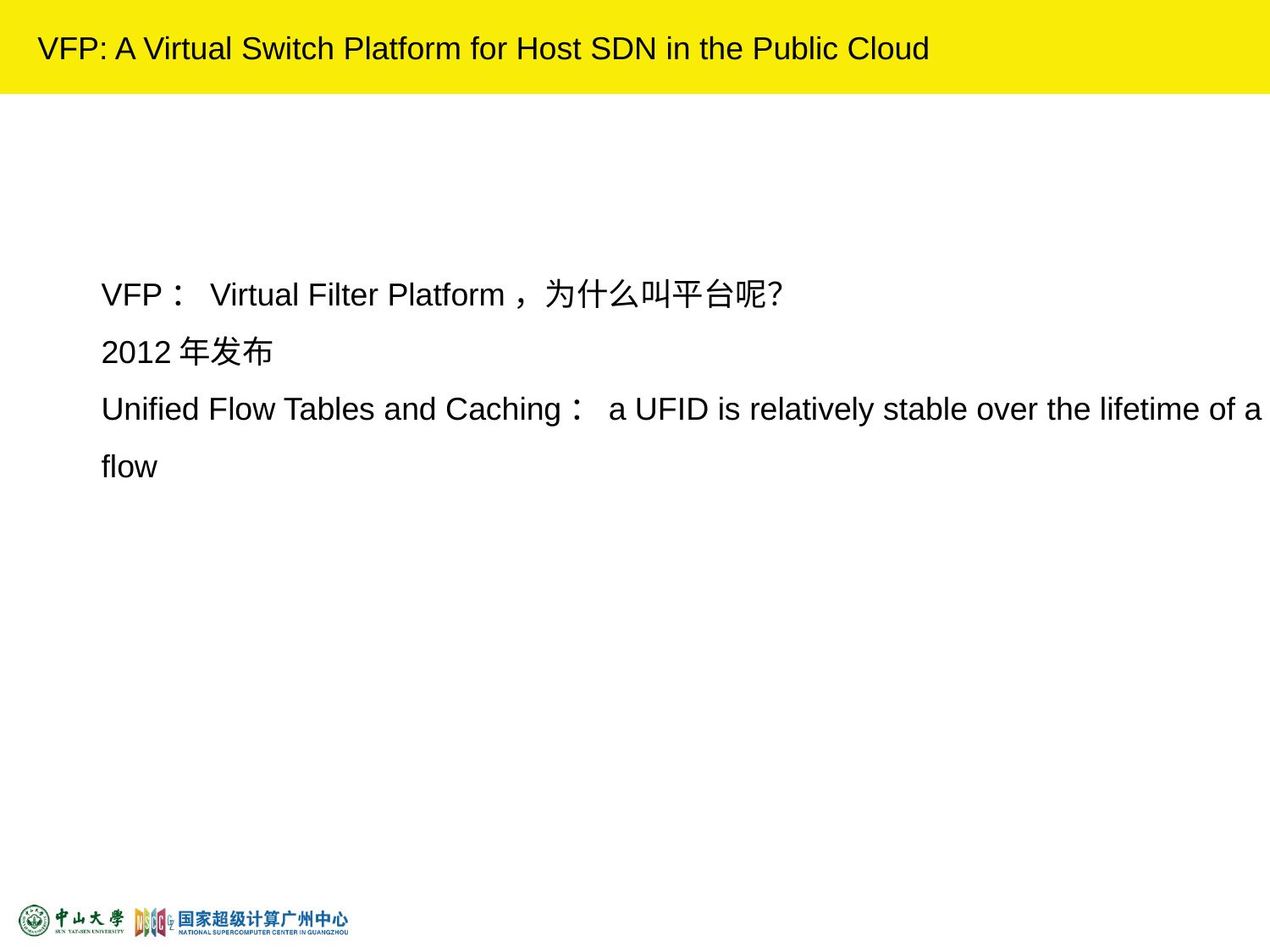

VFP: A Virtual Switch Platform for Host SDN in the Public Cloud
VFP：Virtual Filter Platform，为什么叫平台呢？
2012年发布
Unified Flow Tables and Caching：a UFID is relatively stable over the lifetime of a
flow